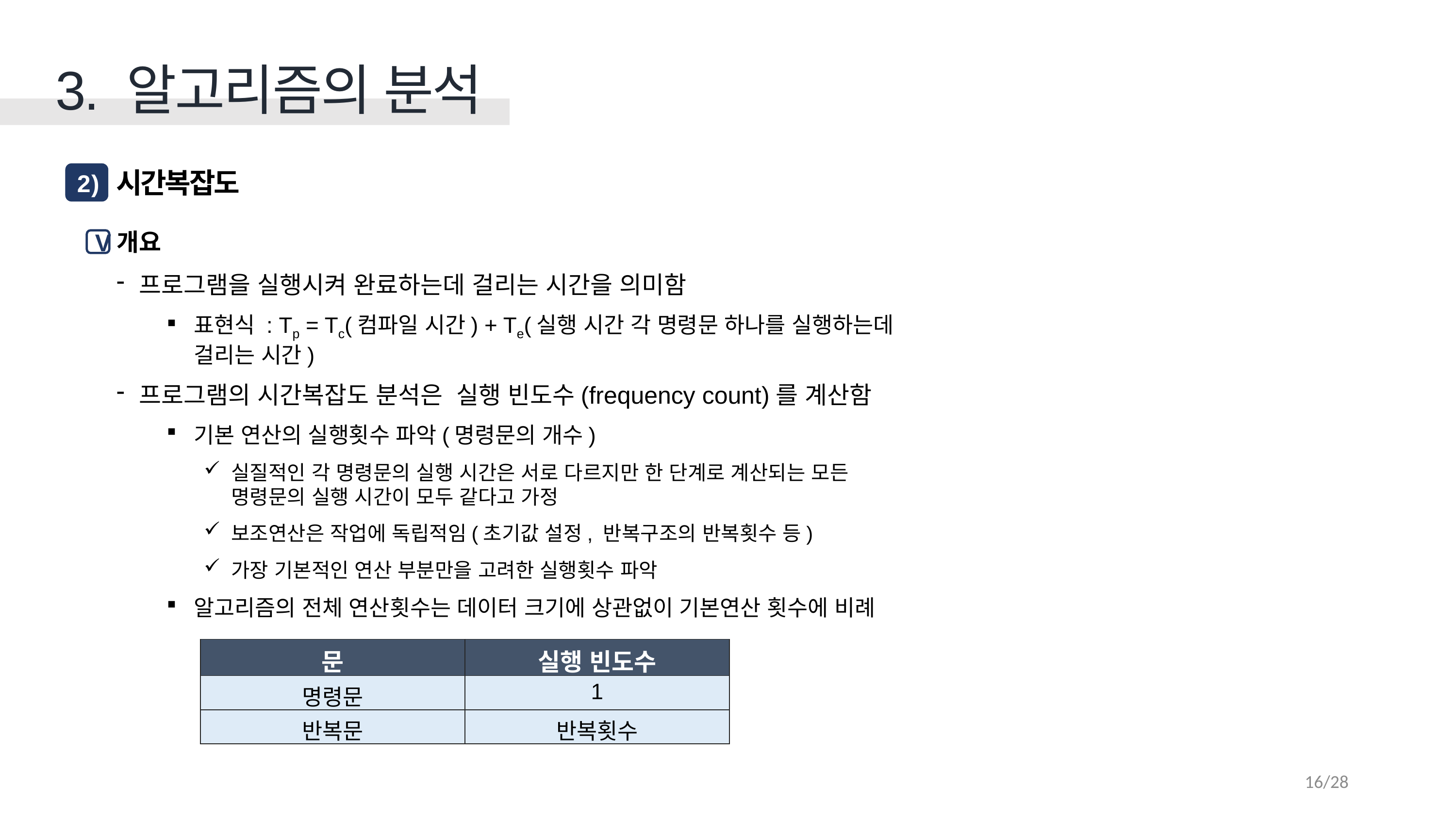

3. 알고리즘의 분석

시간복잡도
2 )
개요
V
프로그램을 실행시켜 완료하는데 걸리는 시간을 의미함

표현식 : Tp = Tc(컴파일 시간) + Te(실행 시간 각 명령문 하나를 실행하는데
걸리는 시간)

프로그램의 시간복잡도 분석은  실행 빈도수(frequency count)를 계산함

기본 연산의 실행횟수 파악(명령문의 개수)

실질적인 각 명령문의 실행 시간은 서로 다르지만 한 단계로 계산되는 모든
명령문의 실행 시간이 모두 같다고 가정

보조연산은 작업에 독립적임(초기값 설정, 반복구조의 반복횟수 등)

가장 기본적인 연산 부분만을 고려한 실행횟수 파악

알고리즘의 전체 연산횟수는 데이터 크기에 상관없이 기본연산 횟수에 비례

| 문 | 실행 빈도수 |
| --- | --- |
| 명령문 | 1 |
| 반복문 | 반복횟수 |
16/28